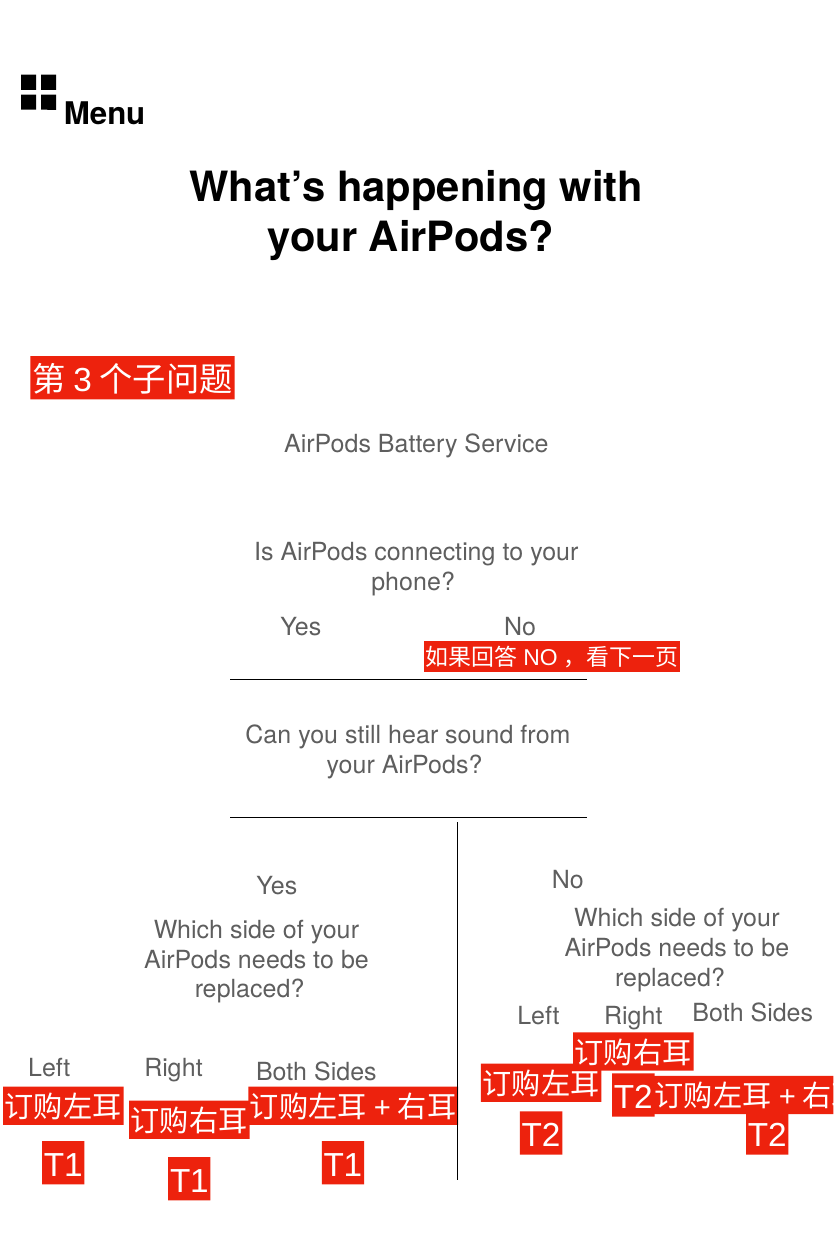

Menu
What’s happening with your AirPods?
第3个子问题
AirPods Battery Service
Is AirPods connecting to your phone?
Yes
No
如果回答NO，看下一页

Can you still hear sound from your AirPods?

No
Yes
Which side of your AirPods needs to be replaced?
Which side of your AirPods needs to be replaced?
Both Sides
Left
Right
订购右耳
Left
Right
Both Sides
订购左耳
订购左耳+右耳
T2
订购左耳
订购左耳+右耳
订购右耳
T2
T2
T1
T1
T1